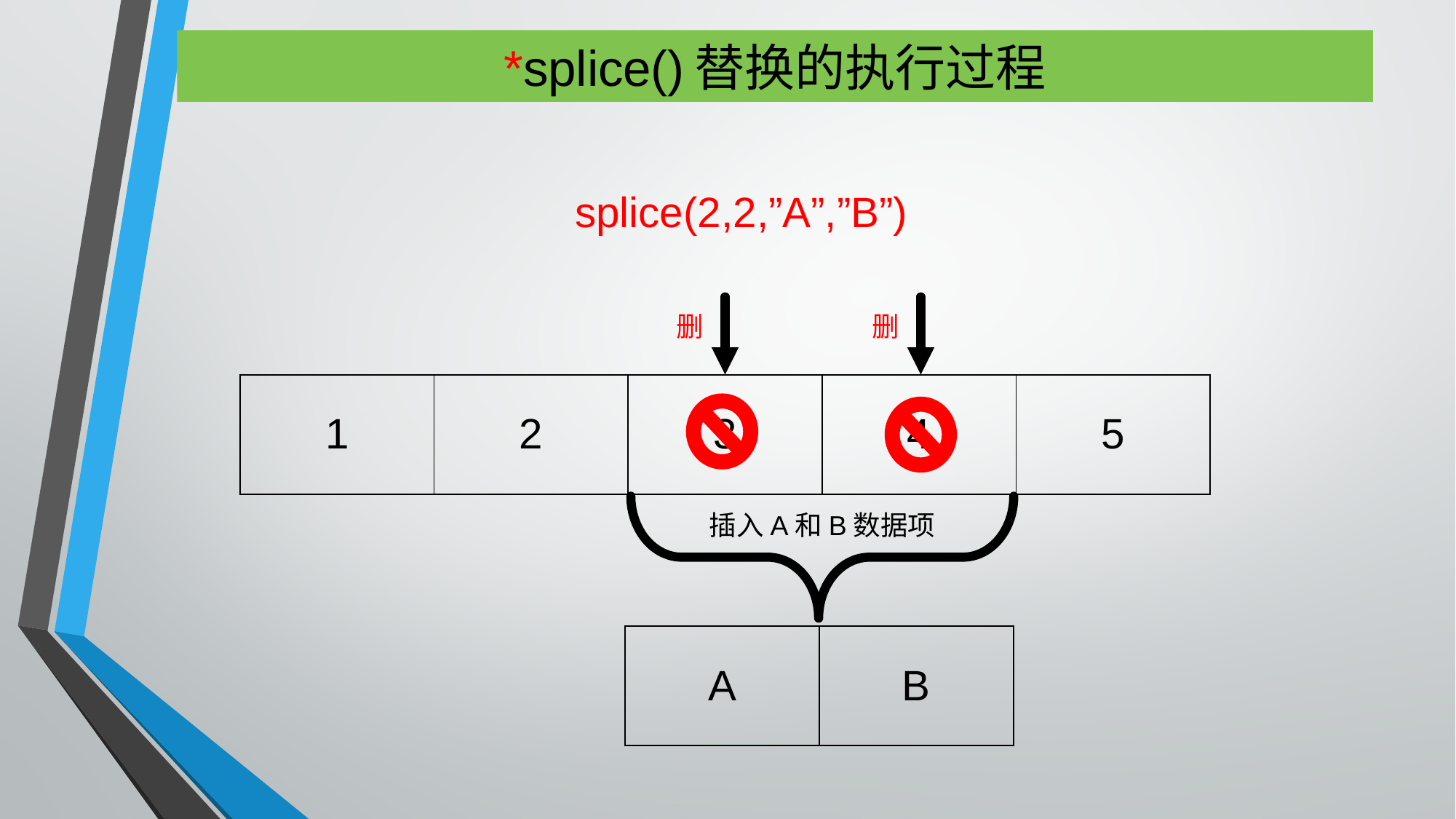

# *splice()替换的执行过程
splice(2,2,”A”,”B”)
删
删

| 1 | 2 | 3 | 4 | 5 |
| --- | --- | --- | --- | --- |

插入A和B数据项
| A | B |
| --- | --- |